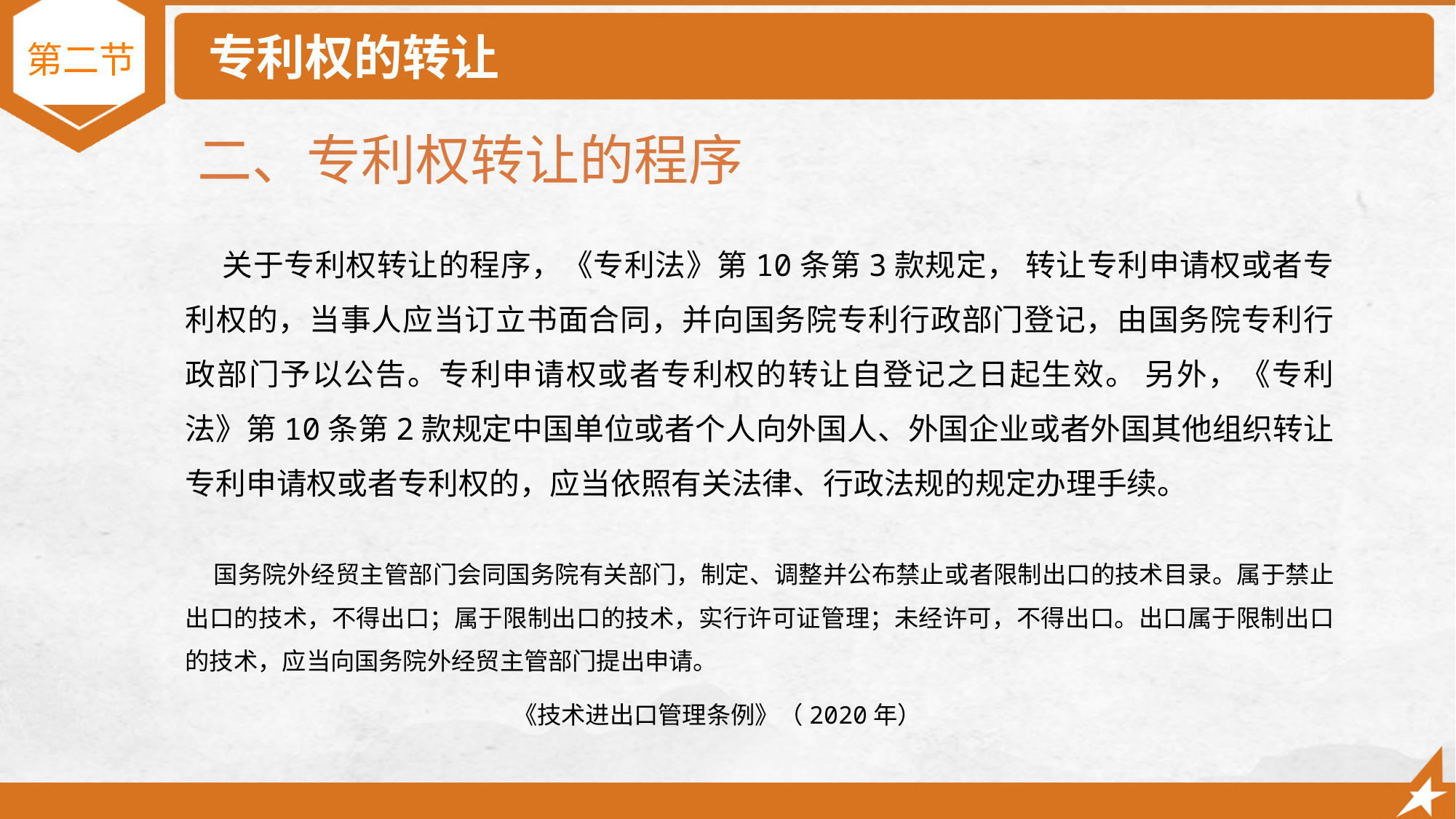

# 专利权的转让
第二节
  二、专利权转让的程序
    关于专利权转让的程序，《专利法》第10条第3款规定， 转让专利申请权或者专利权的，当事人应当订立书面合同，并向国务院专利行政部门登记，由国务院专利行政部门予以公告。专利申请权或者专利权的转让自登记之日起生效。 另外，《专利法》第10条第2款规定中国单位或者个人向外国人、外国企业或者外国其他组织转让专利申请权或者专利权的，应当依照有关法律、行政法规的规定办理手续。

    国务院外经贸主管部门会同国务院有关部门，制定、调整并公布禁止或者限制出口的技术目录。属于禁止出口的技术，不得出口；属于限制出口的技术，实行许可证管理；未经许可，不得出口。出口属于限制出口的技术，应当向国务院外经贸主管部门提出申请。
                                                           《技术进出口管理条例》（2020年）